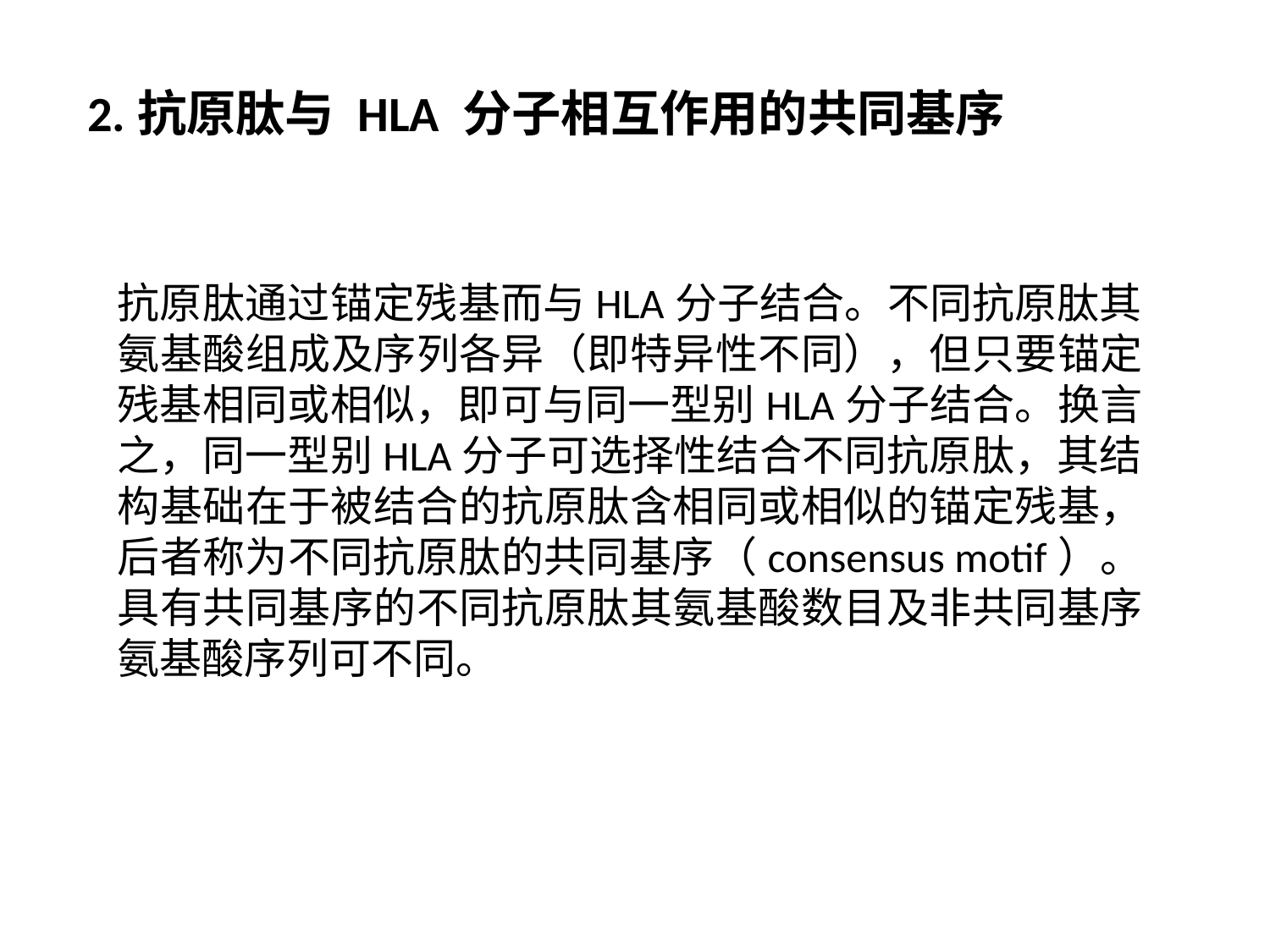

2.抗原肽与 HLA 分子相互作用的共同基序
抗原肽通过锚定残基而与HLA分子结合。不同抗原肽其氨基酸组成及序列各异（即特异性不同），但只要锚定残基相同或相似，即可与同一型别HLA分子结合。换言之，同一型别HLA分子可选择性结合不同抗原肽，其结构基础在于被结合的抗原肽含相同或相似的锚定残基，后者称为不同抗原肽的共同基序（consensus motif）。具有共同基序的不同抗原肽其氨基酸数目及非共同基序氨基酸序列可不同。